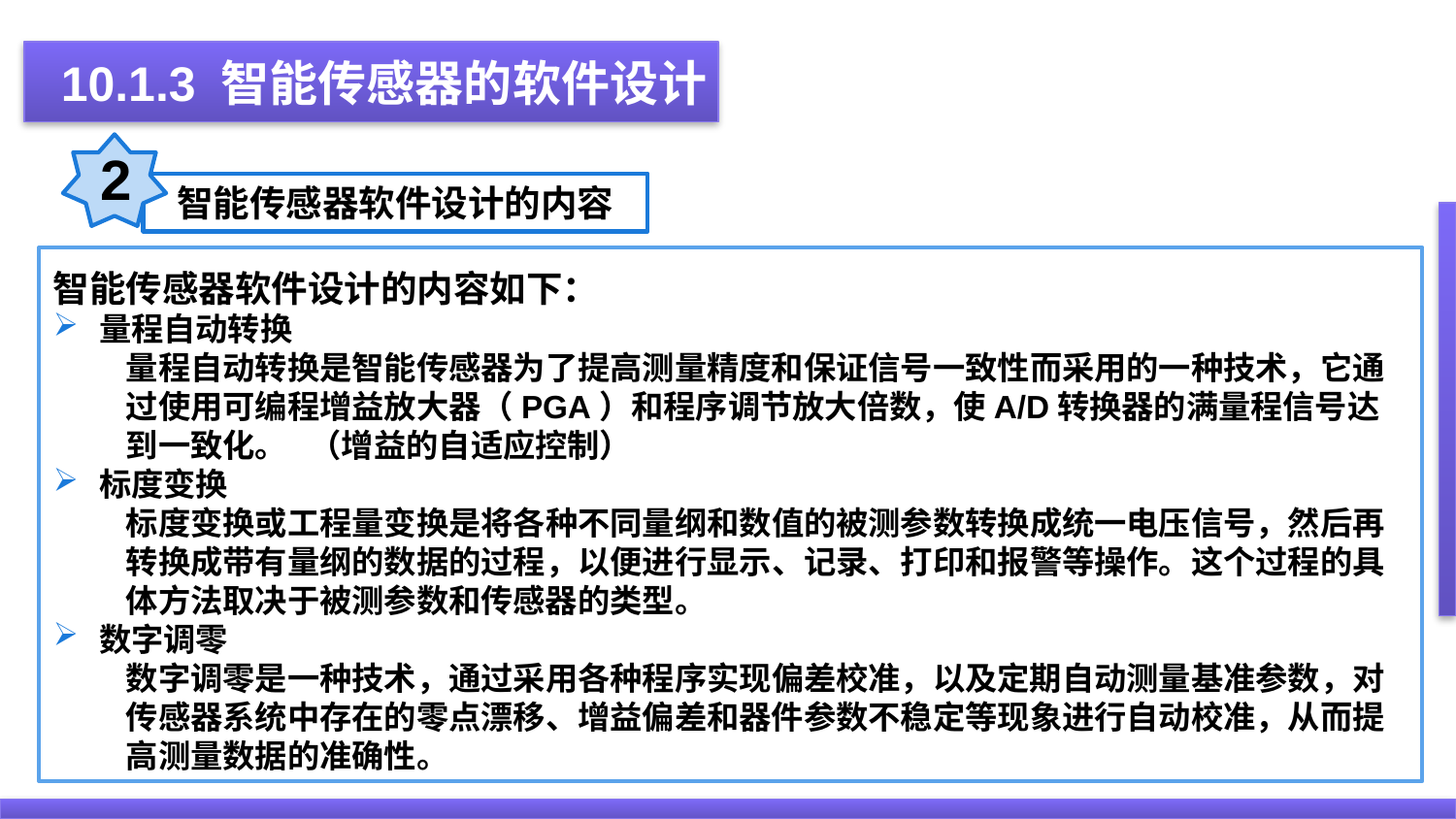

10.1.3 智能传感器的软件设计
 10.1.2 智能传感器的硬件结构设计
2
智能传感器软件设计的内容
智能传感器软件设计的内容如下：
量程自动转换
量程自动转换是智能传感器为了提高测量精度和保证信号一致性而采用的一种技术，它通过使用可编程增益放大器（PGA）和程序调节放大倍数，使A/D转换器的满量程信号达到一致化。   （增益的自适应控制）
标度变换
标度变换或工程量变换是将各种不同量纲和数值的被测参数转换成统一电压信号，然后再转换成带有量纲的数据的过程，以便进行显示、记录、打印和报警等操作。这个过程的具体方法取决于被测参数和传感器的类型。
数字调零
数字调零是一种技术，通过采用各种程序实现偏差校准，以及定期自动测量基准参数，对传感器系统中存在的零点漂移、增益偏差和器件参数不稳定等现象进行自动校准，从而提高测量数据的准确性。